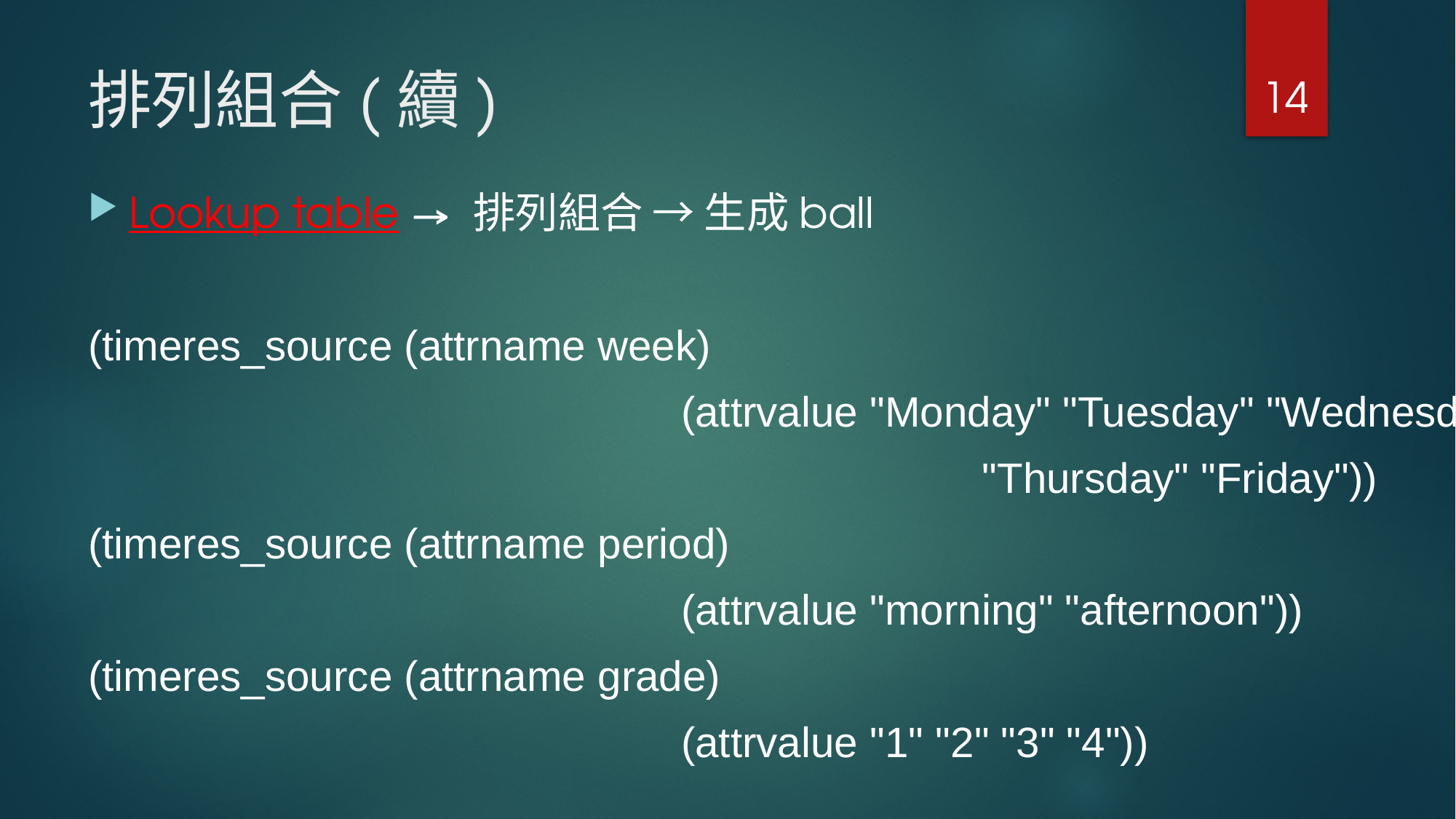

14
# 排列組合(續)
Lookup table → 排列組合 → 生成ball

(timeres_source (attrname week)
					    (attrvalue "Monday" "Tuesday" "Wednesday"
							           "Thursday" "Friday"))
(timeres_source (attrname period)
		   			    (attrvalue "morning" "afternoon"))
(timeres_source (attrname grade)
		  			    (attrvalue "1" "2" "3" "4"))